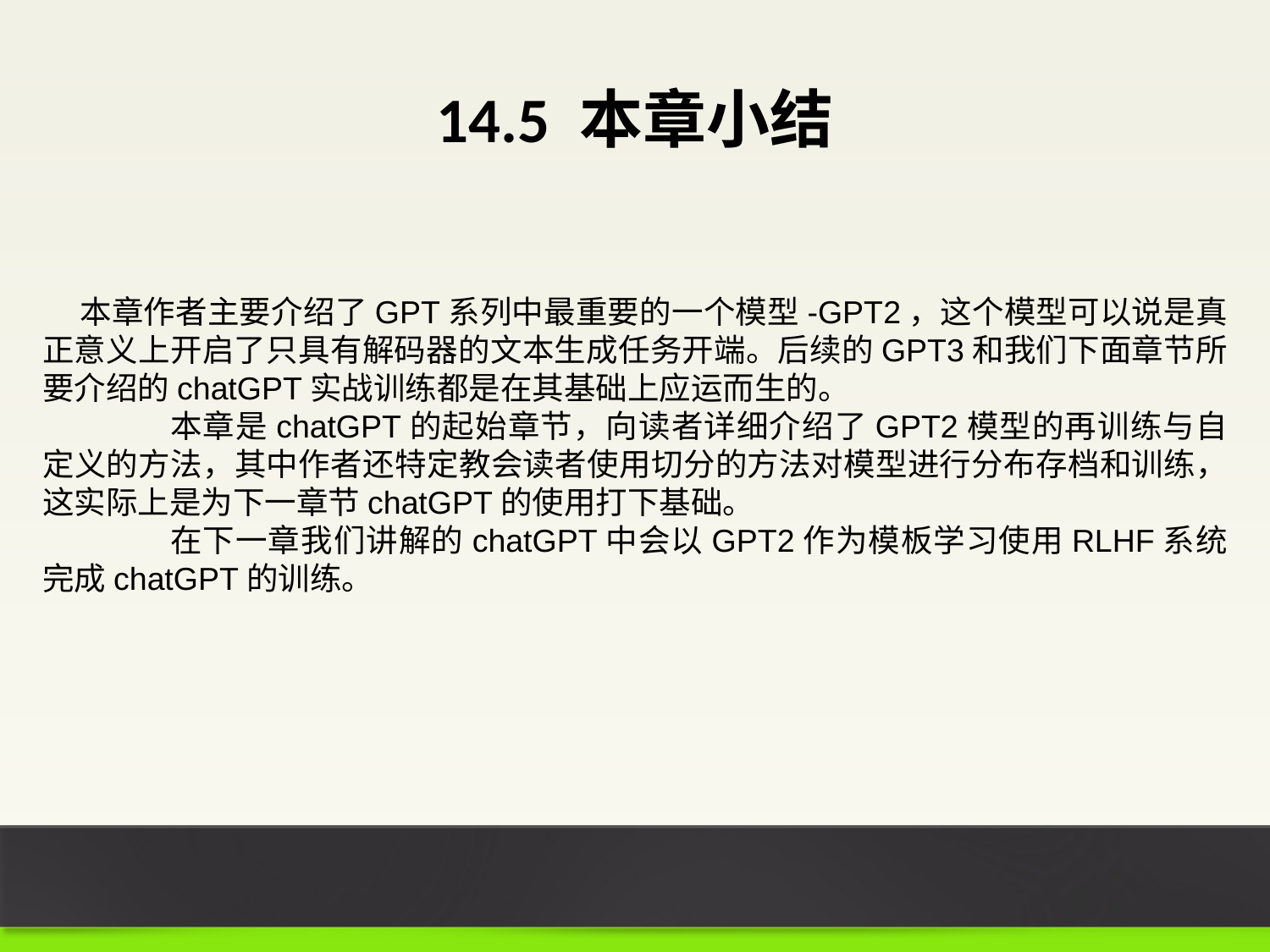

# 14.5 本章小结
    本章作者主要介绍了GPT系列中最重要的一个模型-GPT2，这个模型可以说是真正意义上开启了只具有解码器的文本生成任务开端。后续的GPT3和我们下面章节所要介绍的chatGPT实战训练都是在其基础上应运而生的。
	本章是chatGPT的起始章节，向读者详细介绍了GPT2模型的再训练与自定义的方法，其中作者还特定教会读者使用切分的方法对模型进行分布存档和训练，这实际上是为下一章节chatGPT的使用打下基础。
	在下一章我们讲解的chatGPT中会以GPT2作为模板学习使用RLHF系统完成chatGPT的训练。